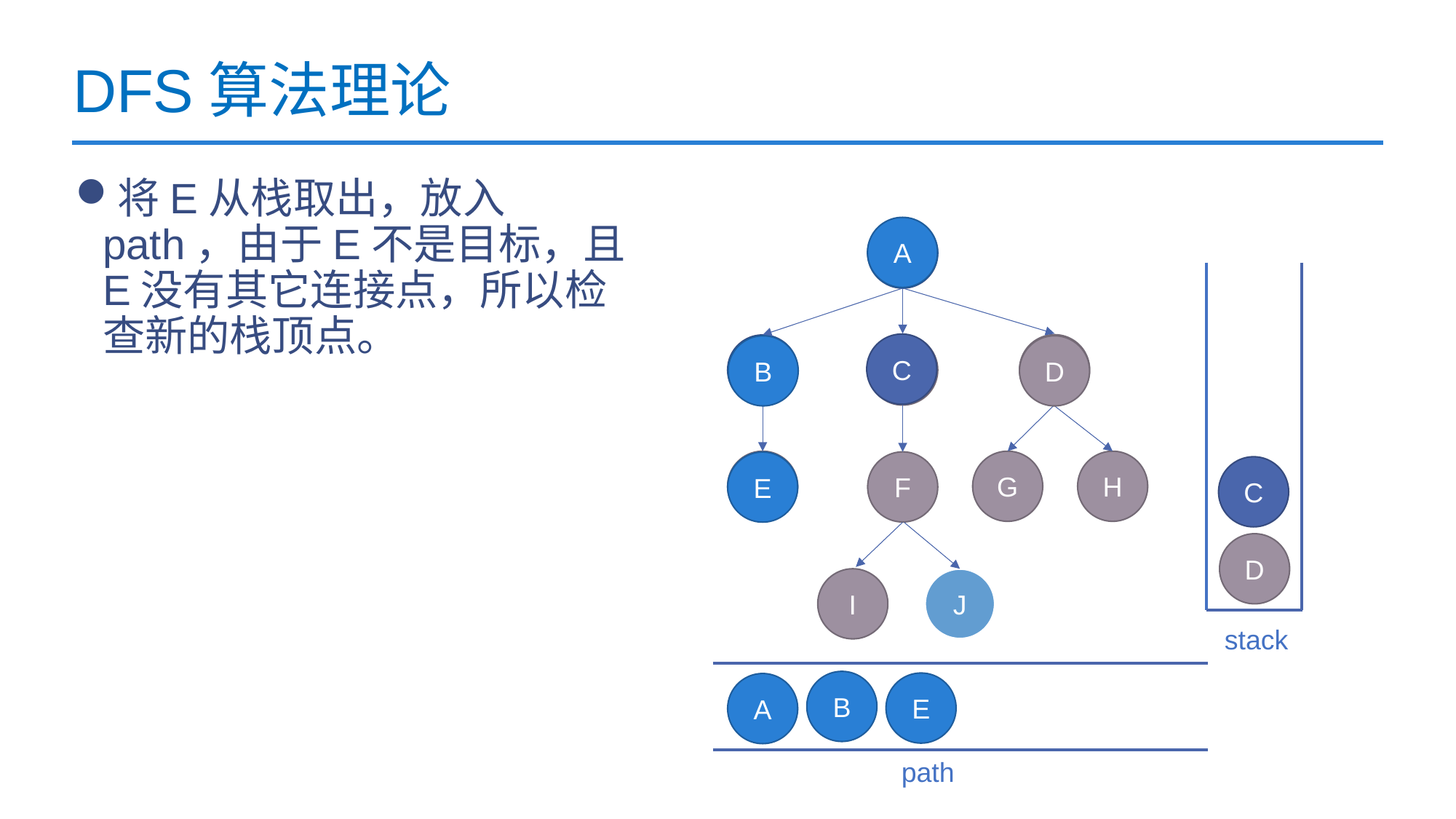

# DFS算法理论
将E从栈取出，放入path，由于E不是目标，且E没有其它连接点，所以检查新的栈顶点。

A
A
C
D
B
C
B
D
H
E
G
F
E
C
D
I
J
stack
B
E
A
path